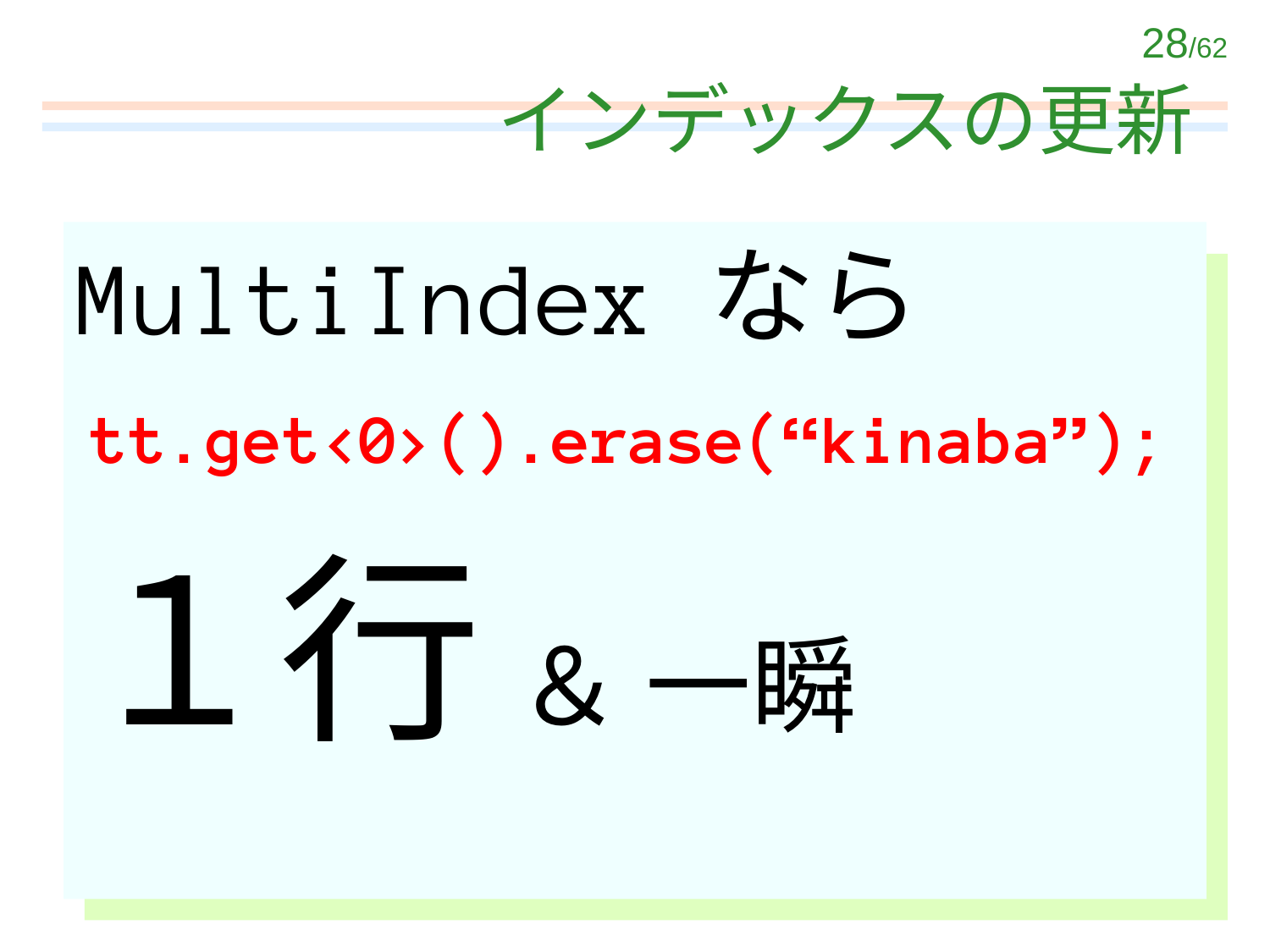

# インデックスの更新
MultiIndex なら

１行 ＆ 一瞬
tt.get<0>().erase(“kinaba”);